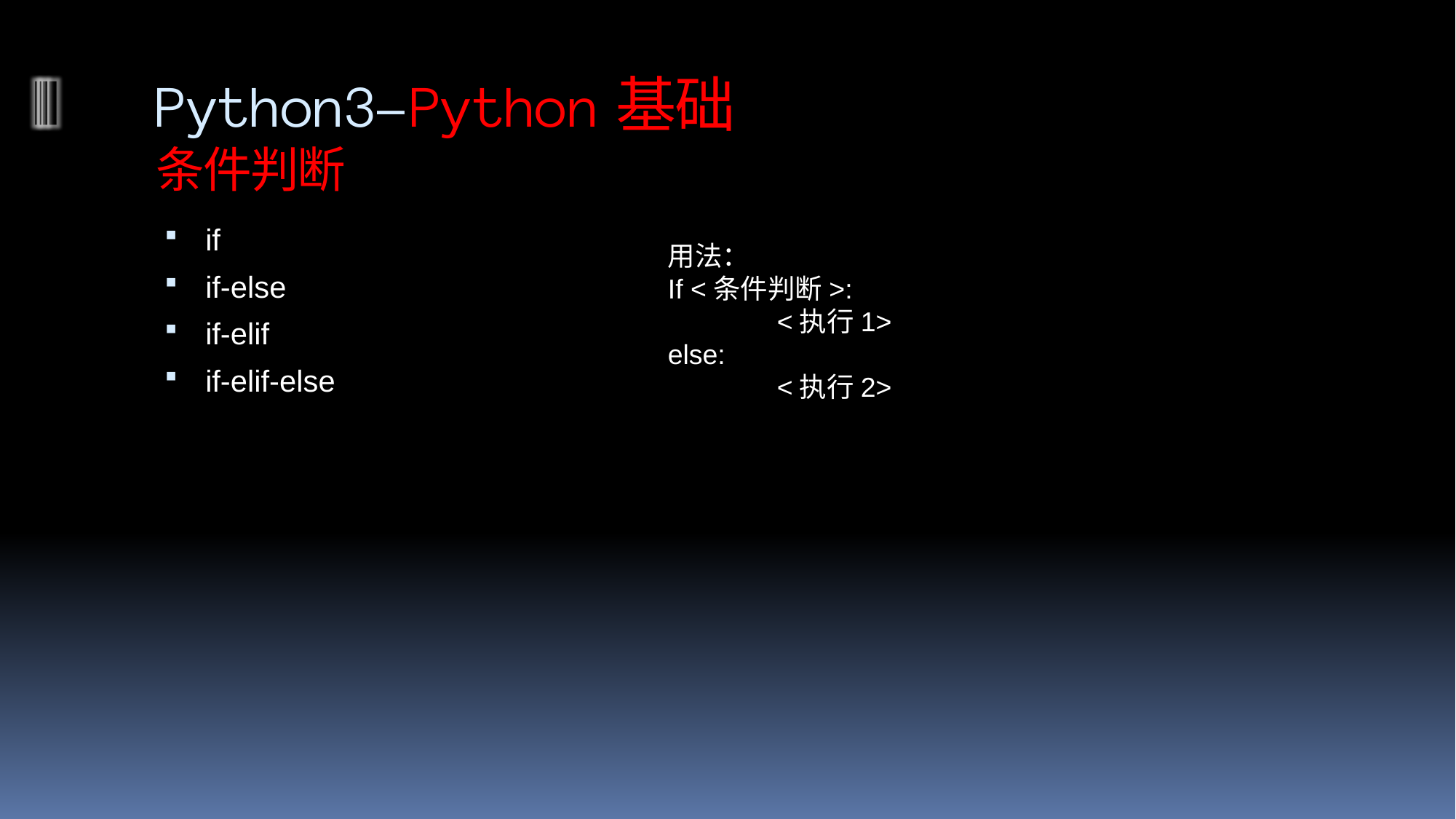

# Python3-Python基础 条件判断
if
if-else
if-elif
if-elif-else
用法：
If <条件判断>:
	<执行1>
else:
	<执行2>